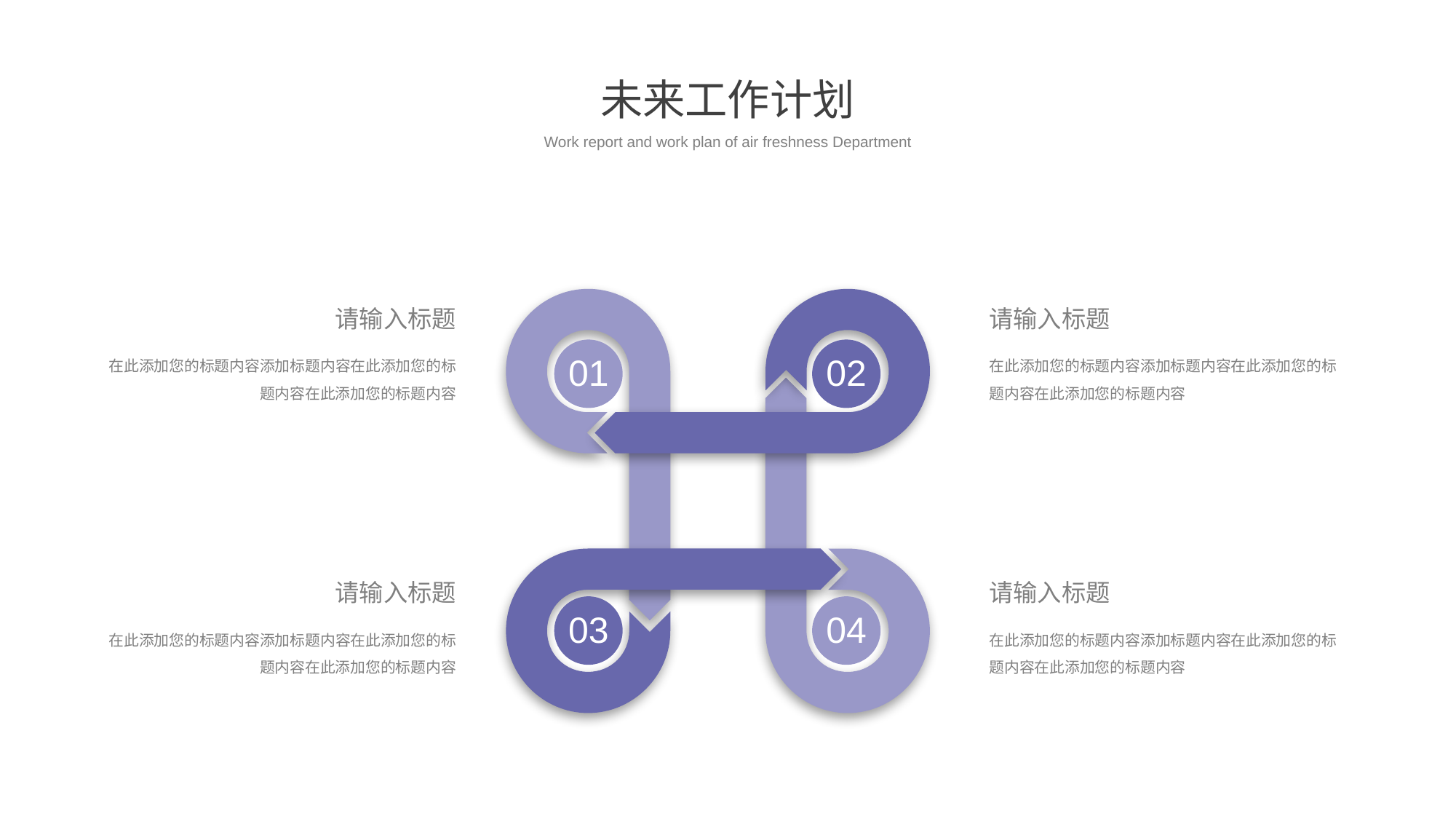

未来工作计划
Work report and work plan of air freshness Department

01

02

03

04
请输入标题
在此添加您的标题内容添加标题内容在此添加您的标题内容在此添加您的标题内容
请输入标题
在此添加您的标题内容添加标题内容在此添加您的标题内容在此添加您的标题内容
请输入标题
在此添加您的标题内容添加标题内容在此添加您的标题内容在此添加您的标题内容
请输入标题
在此添加您的标题内容添加标题内容在此添加您的标题内容在此添加您的标题内容